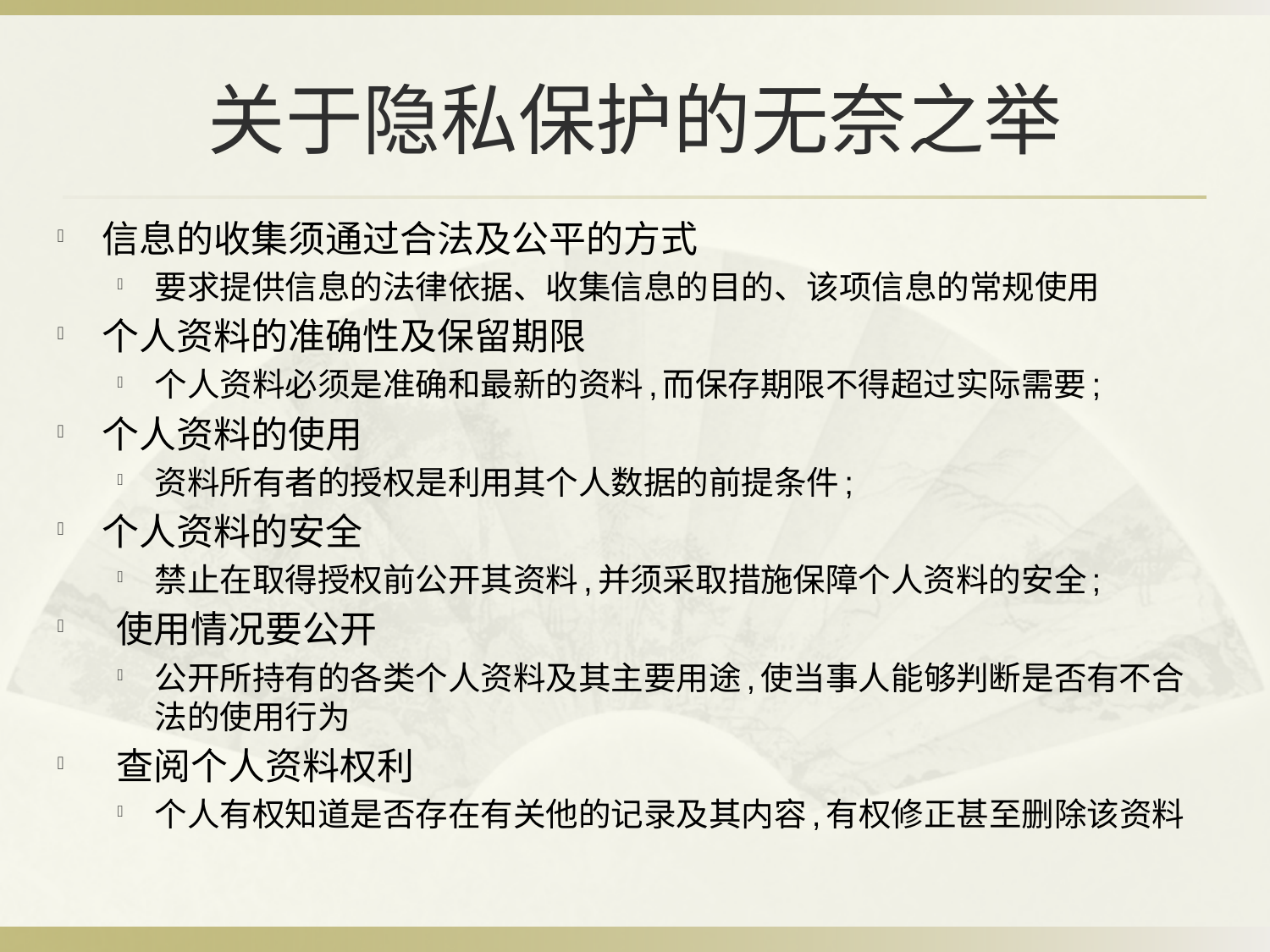

# 关于隐私保护的无奈之举
信息的收集须通过合法及公平的方式
要求提供信息的法律依据、收集信息的目的、该项信息的常规使用
个人资料的准确性及保留期限
个人资料必须是准确和最新的资料,而保存期限不得超过实际需要;
个人资料的使用
资料所有者的授权是利用其个人数据的前提条件;
个人资料的安全
禁止在取得授权前公开其资料,并须采取措施保障个人资料的安全;
 使用情况要公开
公开所持有的各类个人资料及其主要用途,使当事人能够判断是否有不合法的使用行为
 查阅个人资料权利
个人有权知道是否存在有关他的记录及其内容,有权修正甚至删除该资料